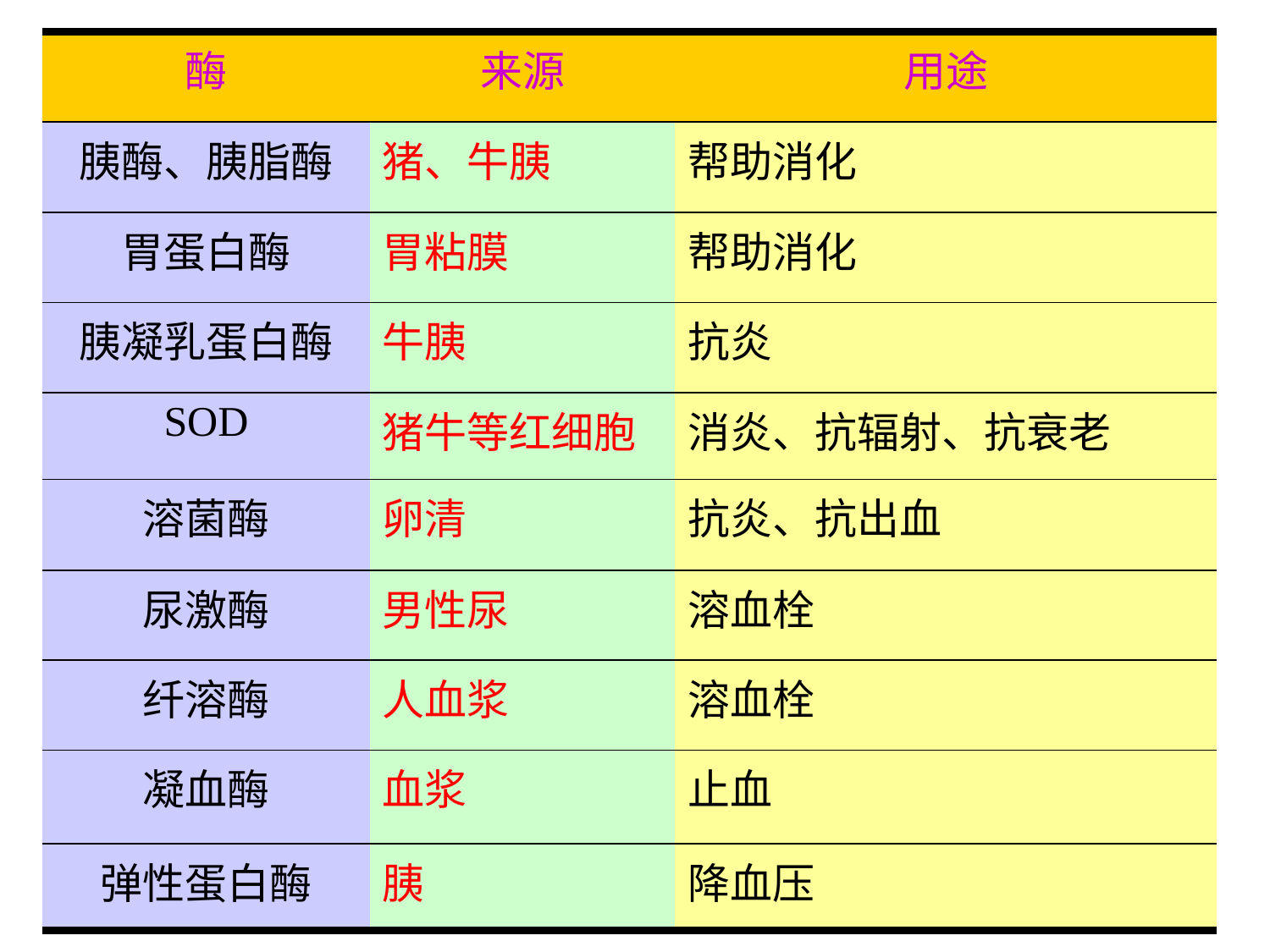

| 酶 | 来源 | 用途 |
| --- | --- | --- |
| 胰酶、胰脂酶 | 猪、牛胰 | 帮助消化 |
| 胃蛋白酶 | 胃粘膜 | 帮助消化 |
| 胰凝乳蛋白酶 | 牛胰 | 抗炎 |
| SOD | 猪牛等红细胞 | 消炎、抗辐射、抗衰老 |
| 溶菌酶 | 卵清 | 抗炎、抗出血 |
| 尿激酶 | 男性尿 | 溶血栓 |
| 纤溶酶 | 人血浆 | 溶血栓 |
| 凝血酶 | 血浆 | 止血 |
| 弹性蛋白酶 | 胰 | 降血压 |